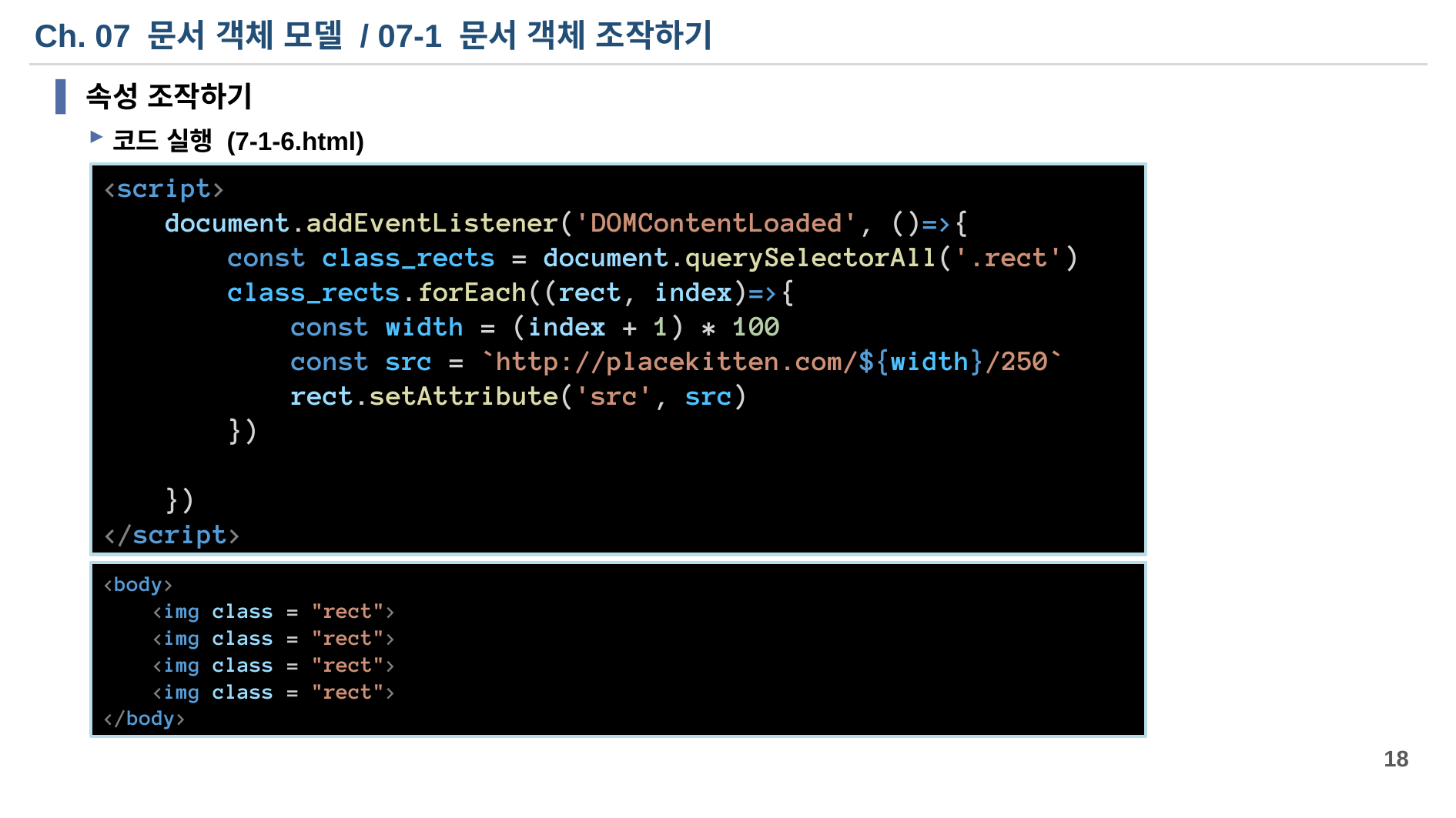

# Ch. 07 문서 객체 모델 / 07-1 문서 객체 조작하기
속성 조작하기
코드 실행 (7-1-6.html)

<script>
    document.addEventListener('DOMContentLoaded', ()=>{
        const class_rects = document.querySelectorAll('.rect')
        class_rects.forEach((rect, index)=>{
            const width = (index + 1) * 100
            const src = `http://placekitten.com/${width}/250`
            rect.setAttribute('src', src)
        })

    })
</script>
<body>
    <img class = "rect">
    <img class = "rect">
    <img class = "rect">
    <img class = "rect">
</body>
18